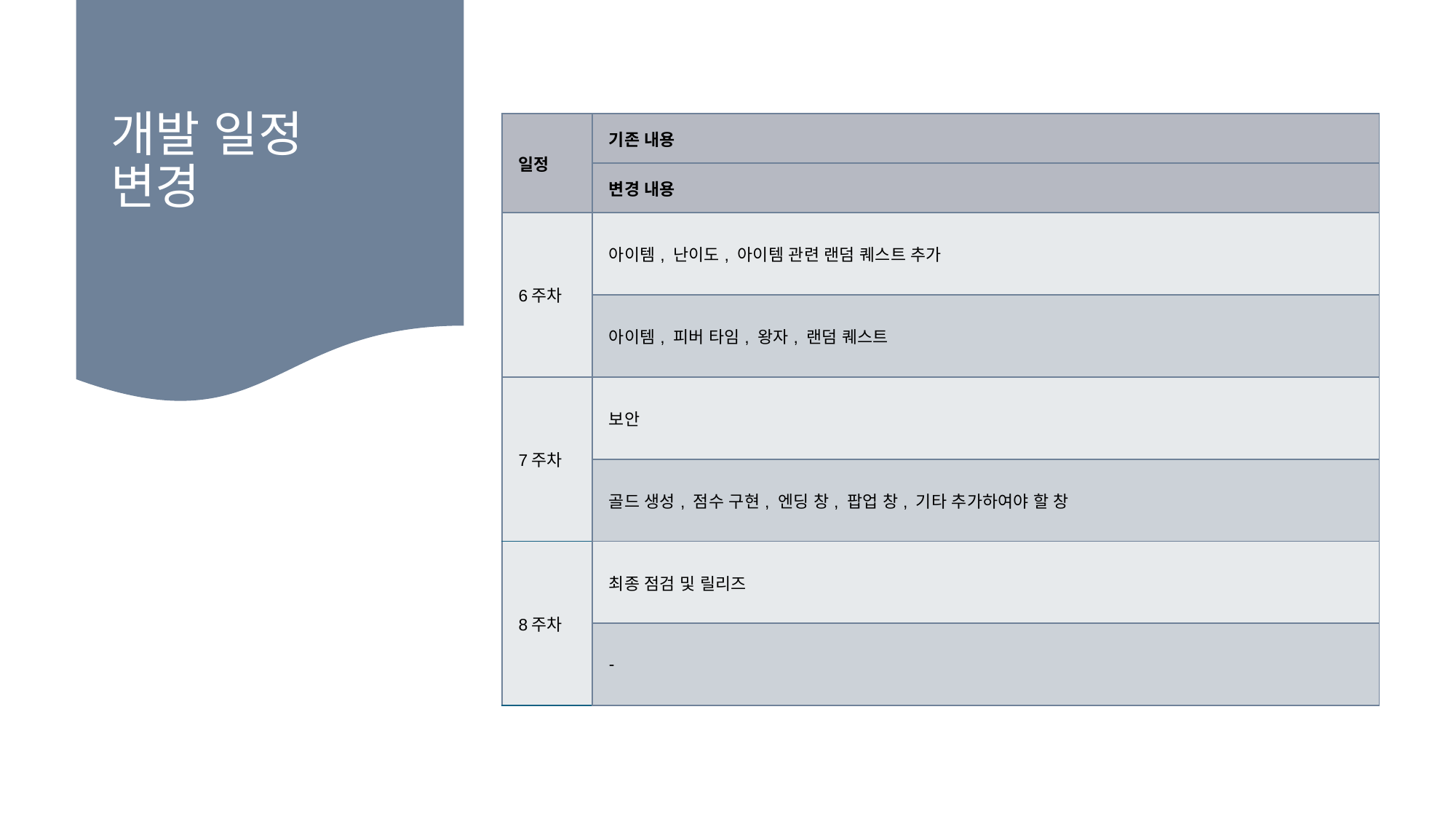

# 개발 일정 변경
| 일정 | 기존 내용 |
| --- | --- |
|  | 변경 내용 |
| 6주차 | 아이템, 난이도, 아이템 관련 랜덤 퀘스트 추가 |
|  | 아이템, 피버 타임, 왕자, 랜덤 퀘스트 |
| 7주차 | 보안 |
|  | 골드 생성, 점수 구현, 엔딩 창, 팝업 창, 기타 추가하여야 할 창 |
| 8주차 | 최종 점검 및 릴리즈 |
|  | - |